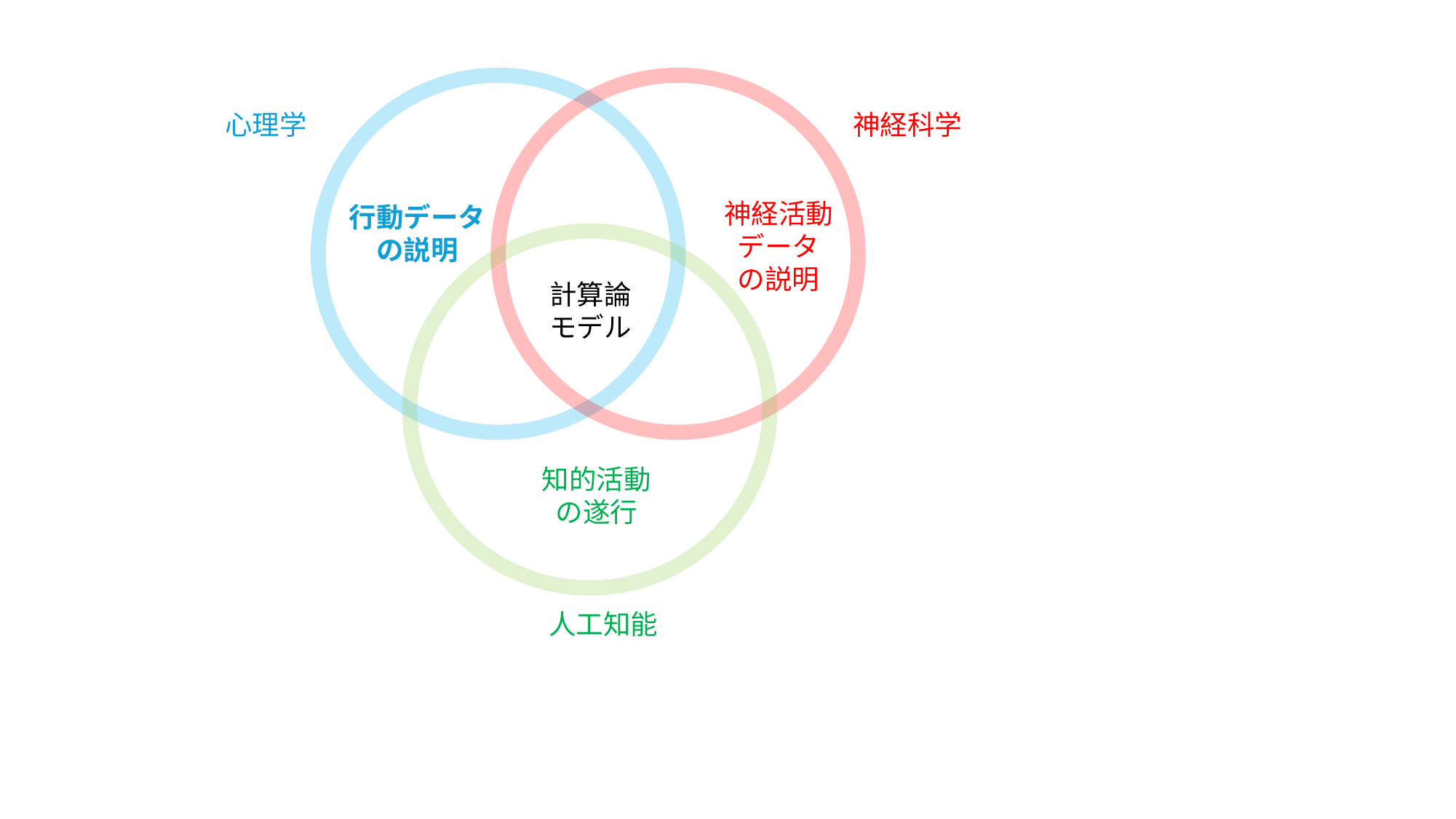

心理学
神経科学
神経活動
データ
の説明
行動データ
の説明

計算論
モデル
知的活動の遂行
人工知能